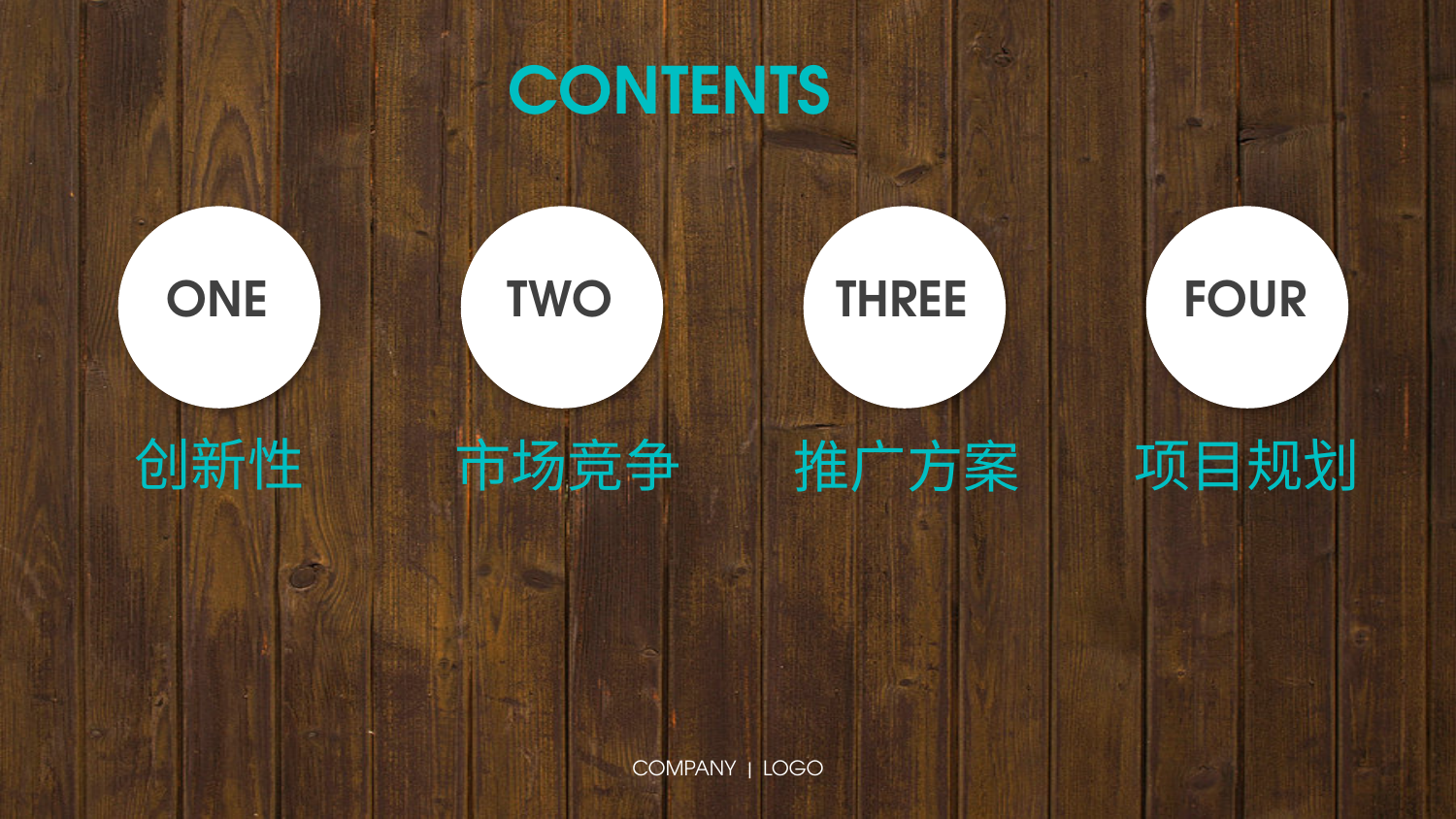

CONTENTS

ONE
TWO
THREE
FOUR
创新性
市场竞争
项目规划
推广方案
COMPANY  |  LOGO